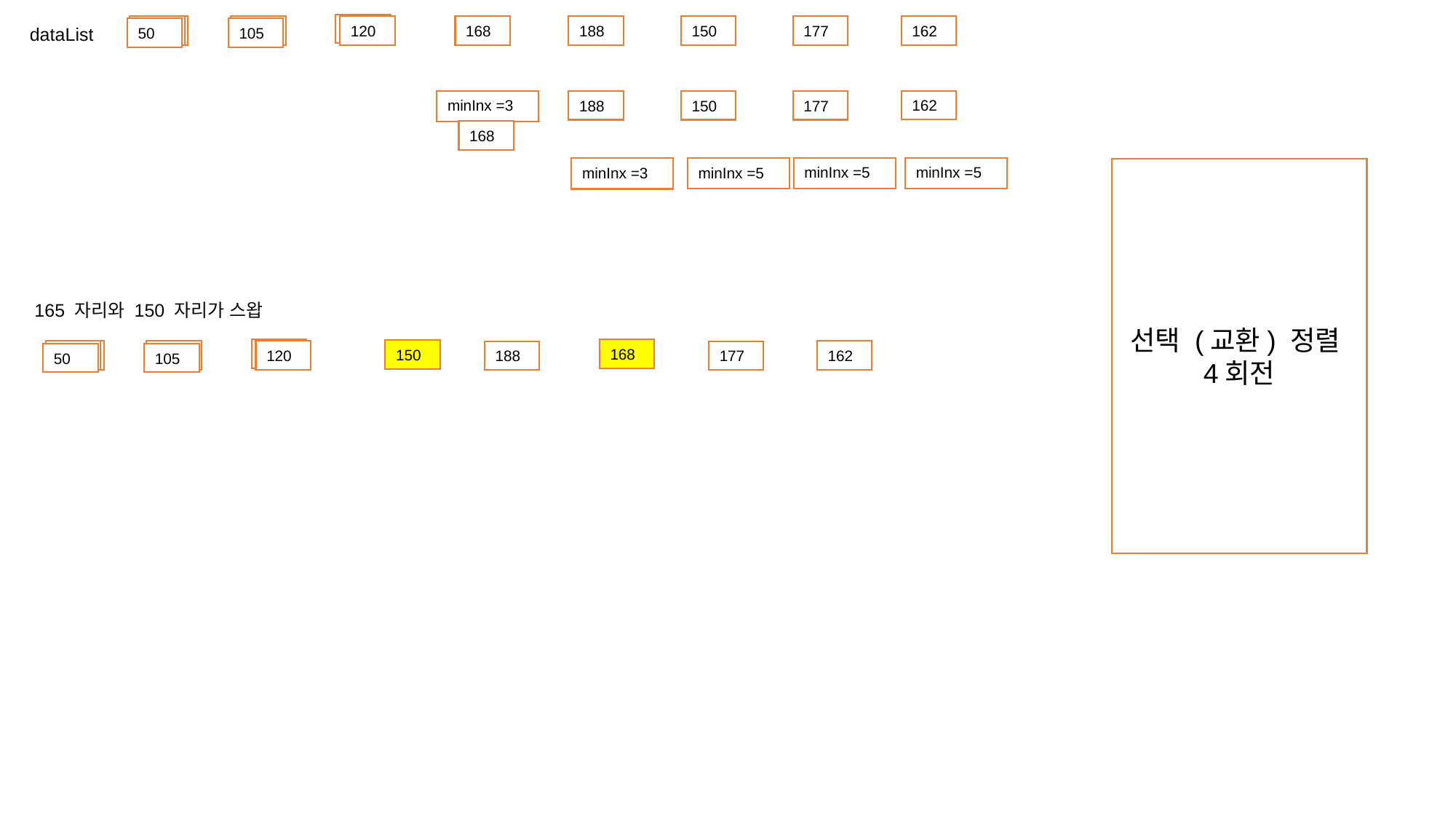

168
50
50
105
120
168
162
188
177
150
dataList
50
105
minInx =3
162
188
177
150
168
minInx =5
minInx =5
minInx =5
minInx =3
선택 (교환) 정렬
4회전
165 자리와 150 자리가 스왑
168
168
150
50
50
105
120
162
188
177
50
105